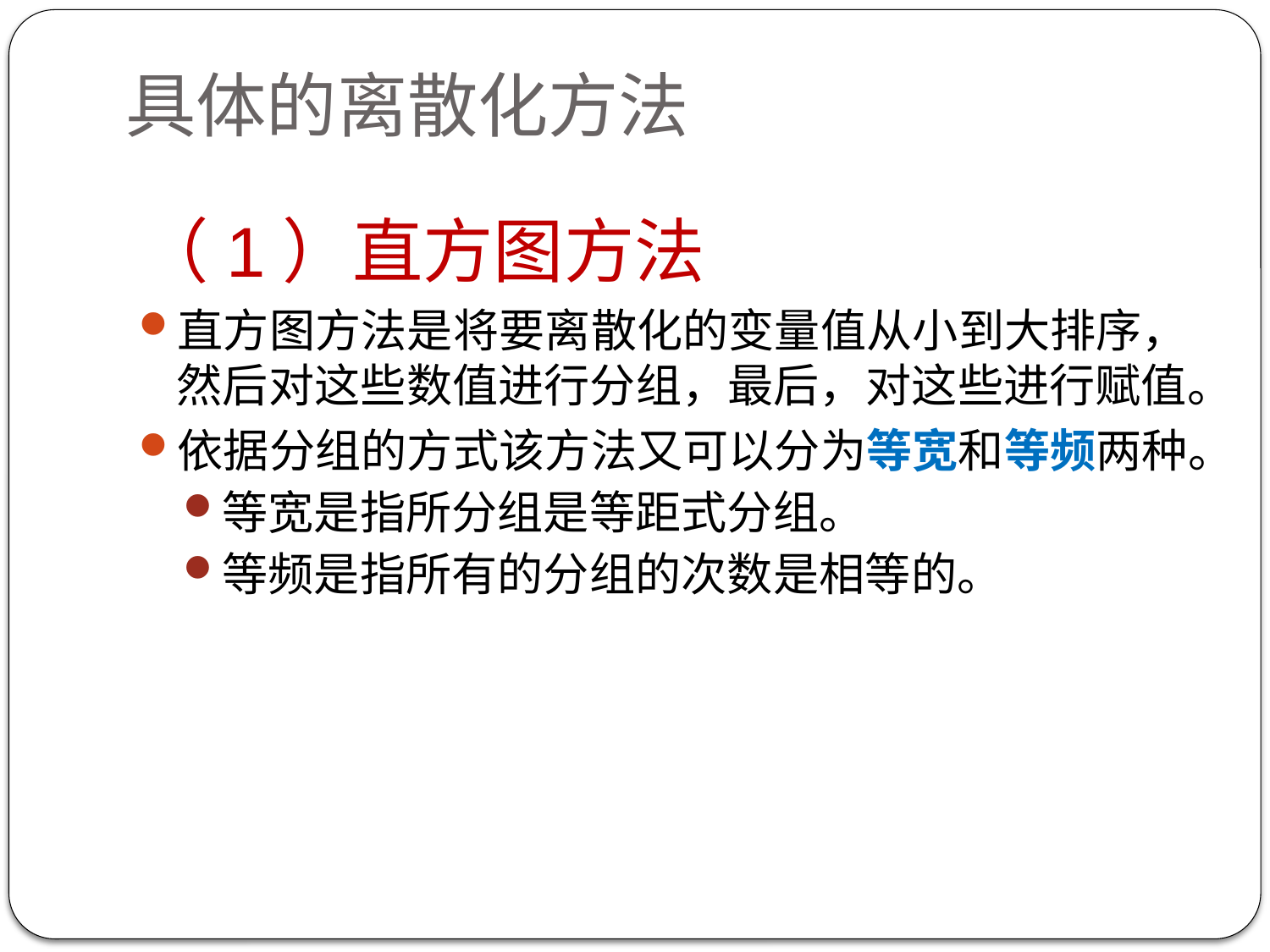

# 具体的离散化方法
（1）直方图方法
直方图方法是将要离散化的变量值从小到大排序，然后对这些数值进行分组，最后，对这些进行赋值。
依据分组的方式该方法又可以分为等宽和等频两种。
等宽是指所分组是等距式分组。
等频是指所有的分组的次数是相等的。
120